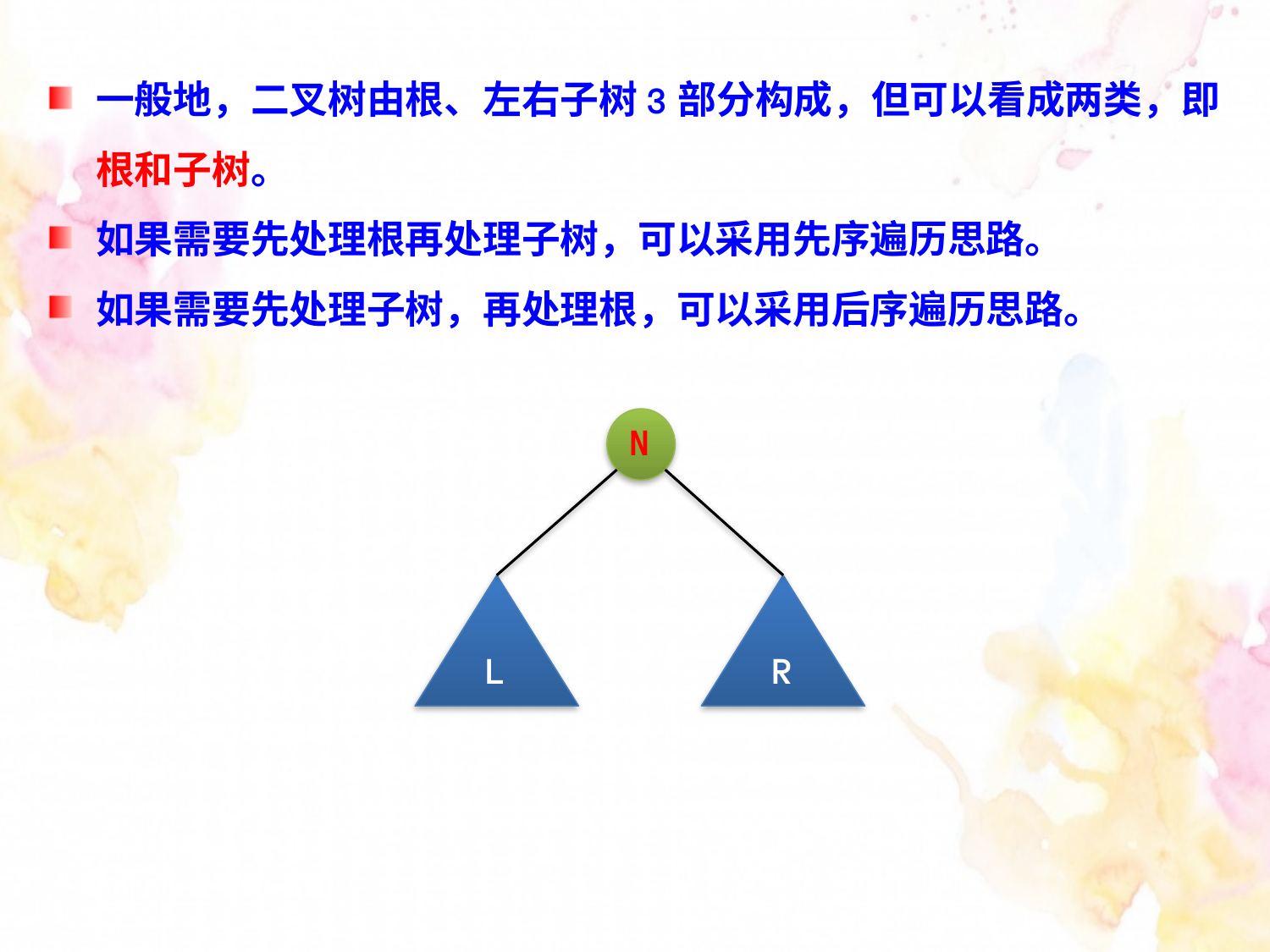

一般地，二叉树由根、左右子树3部分构成，但可以看成两类，即根和子树。
如果需要先处理根再处理子树，可以采用先序遍历思路。
如果需要先处理子树，再处理根，可以采用后序遍历思路。
N
L
R